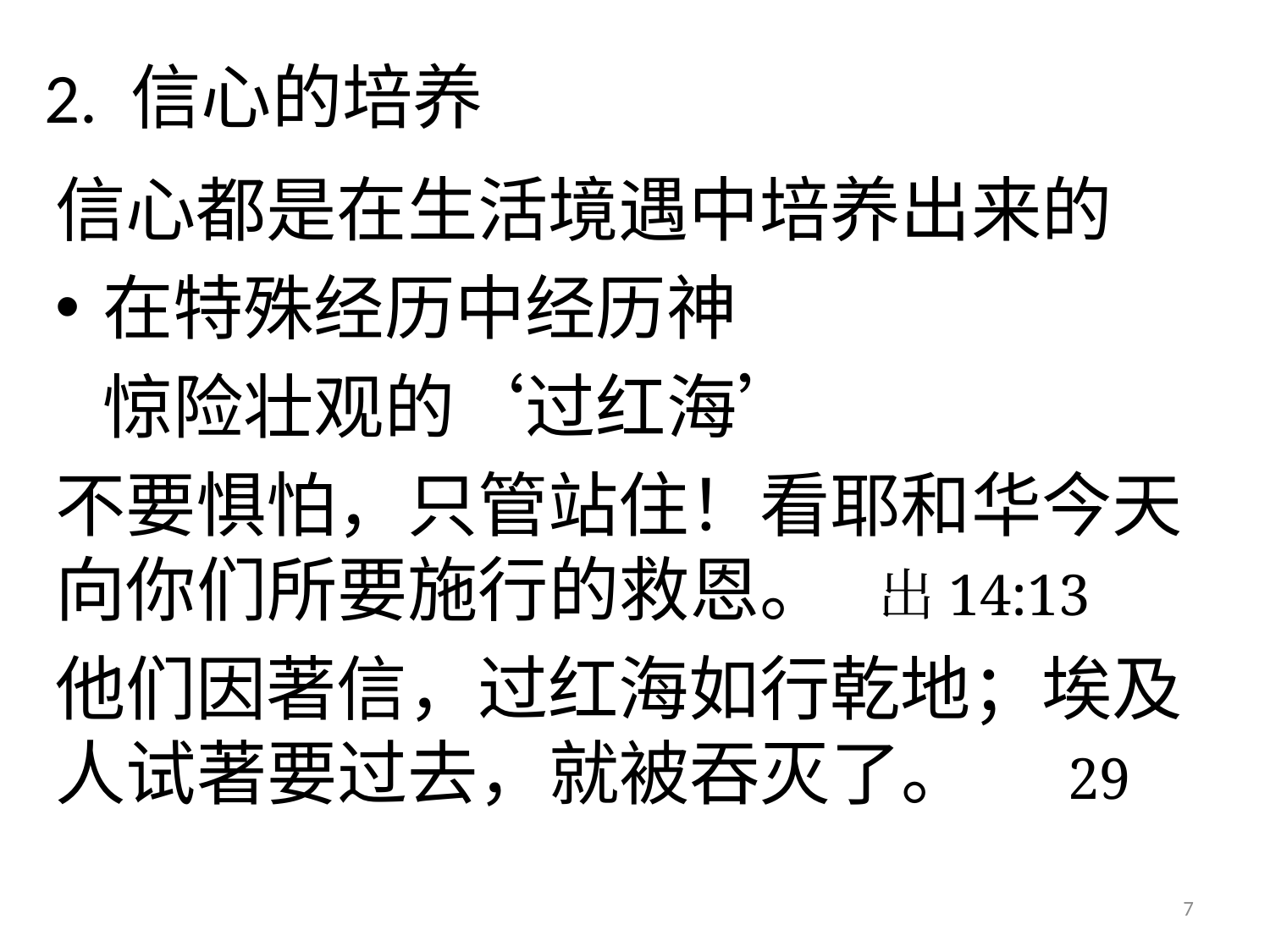

# 2. 信心的培养
信心都是在生活境遇中培养出来的
在特殊经历中经历神
	惊险壮观的‘过红海’
不要惧怕，只管站住！看耶和华今天向你们所要施行的救恩。   出14:13
他们因著信，过红海如行乾地；埃及人试著要过去，就被吞灭了。     29
7